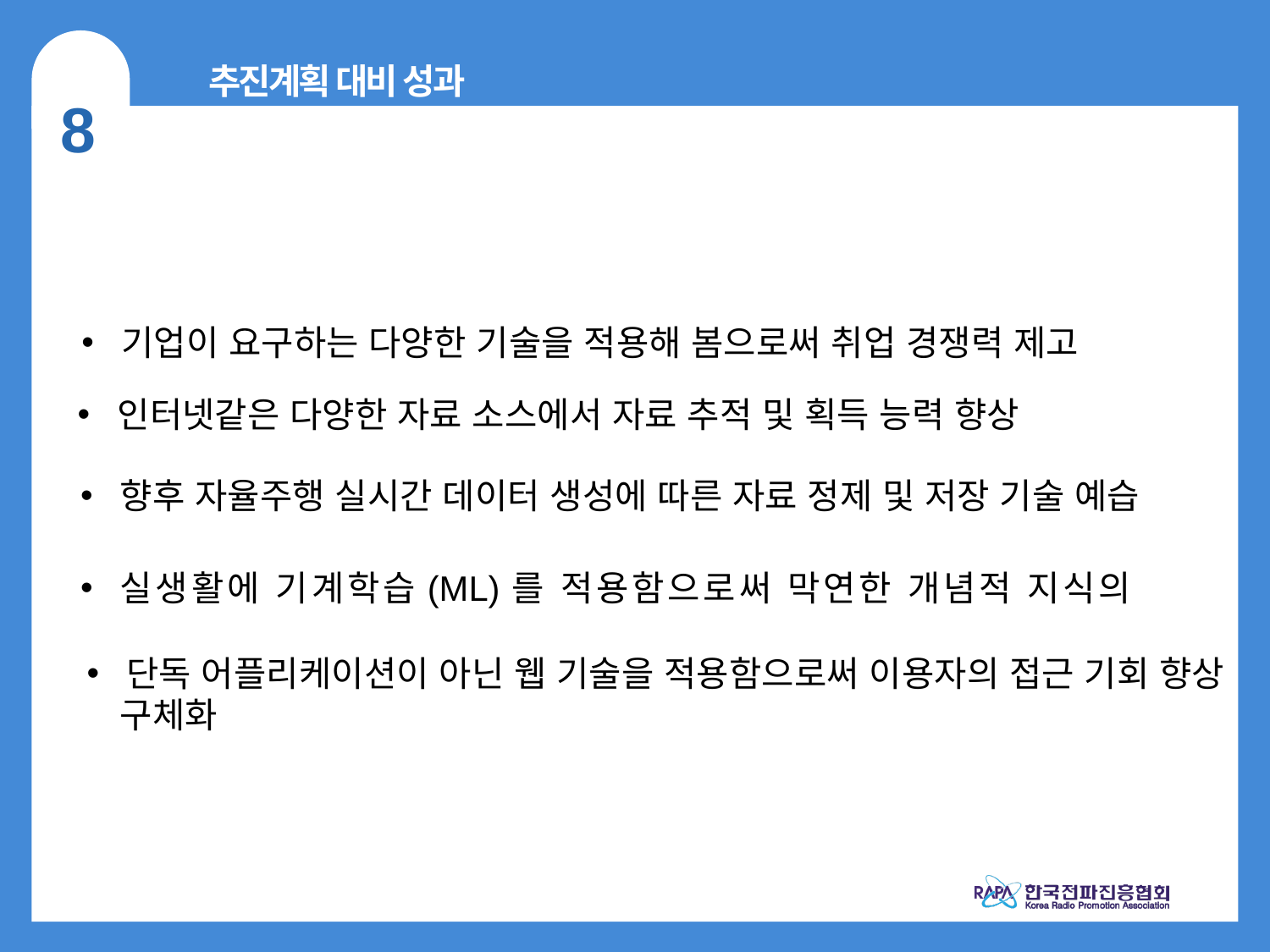

8
추진계획 대비 성과
기업이 요구하는 다양한 기술을 적용해 봄으로써 취업 경쟁력 제고
인터넷같은 다양한 자료 소스에서 자료 추적 및 획득 능력 향상
향후 자율주행 실시간 데이터 생성에 따른 자료 정제 및 저장 기술 예습
실생활에 기계학습(ML)를 적용함으로써 막연한 개념적 지식의 구체화
단독 어플리케이션이 아닌 웹 기술을 적용함으로써 이용자의 접근 기회 향상